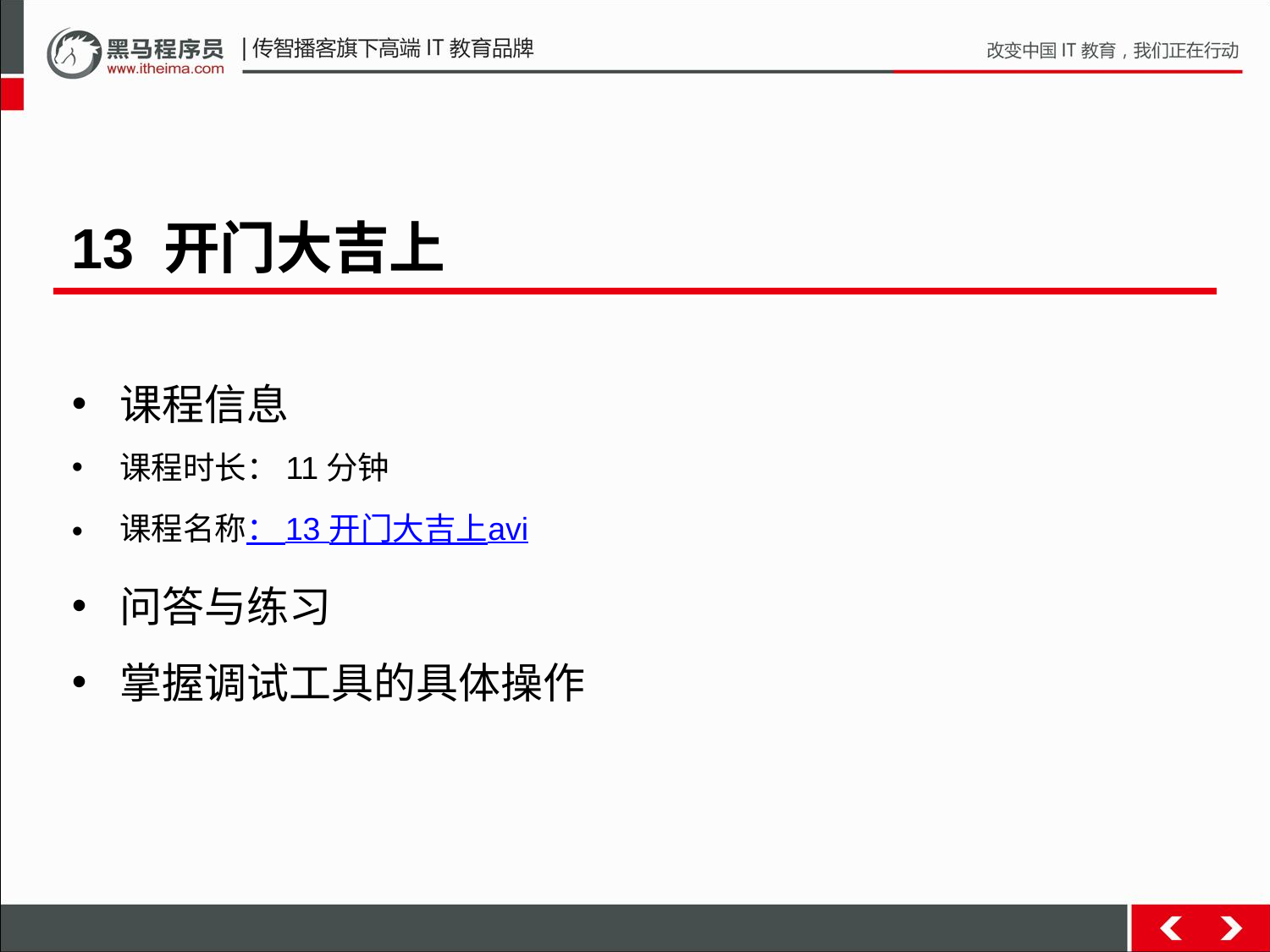

13 开门大吉上
课程信息
课程时长：11分钟
课程名称： 13 开门大吉上avi
问答与练习
掌握调试工具的具体操作